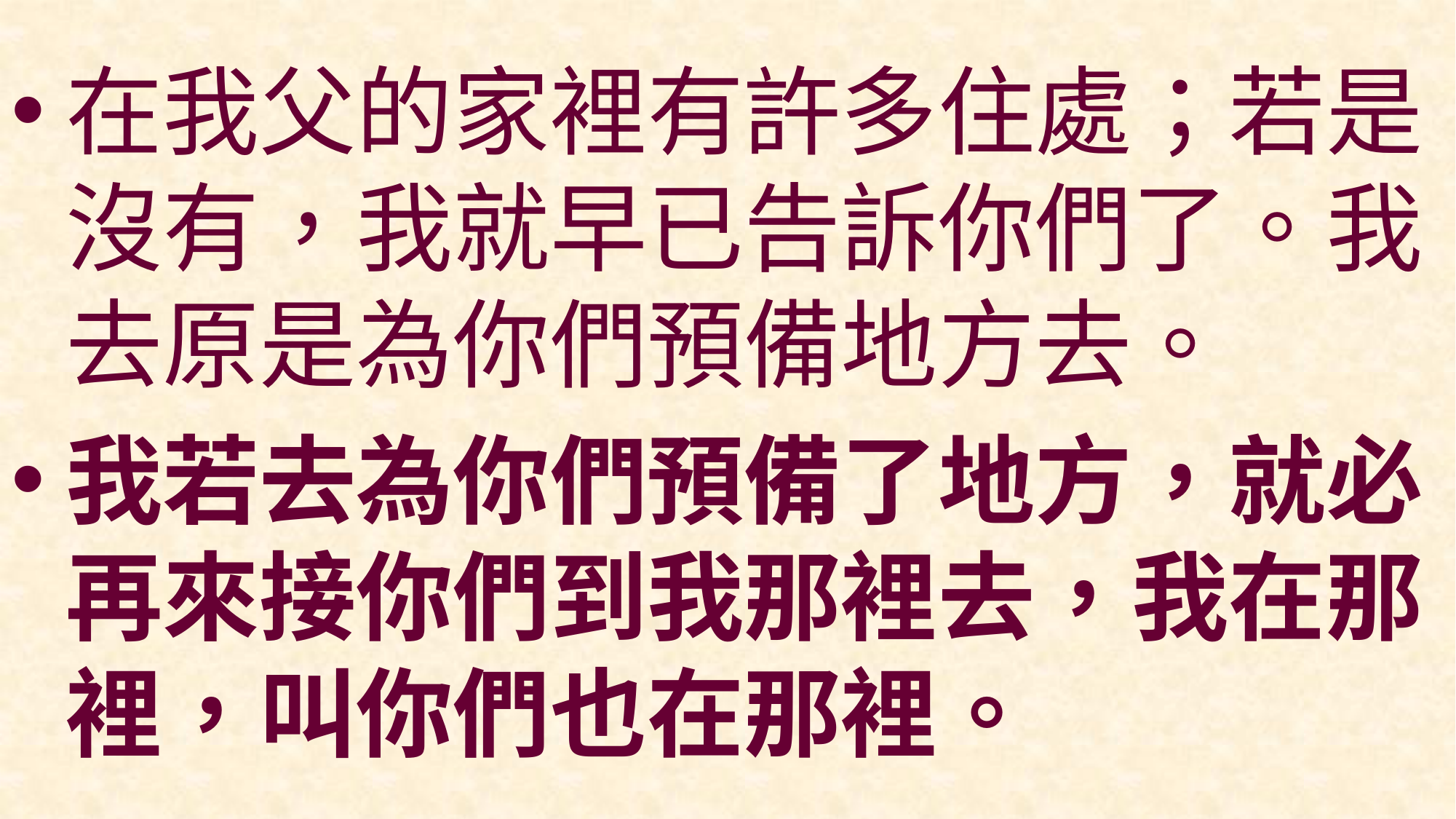

在我父的家裡有許多住處；若是沒有，我就早已告訴你們了。我去原是為你們預備地方去。
我若去為你們預備了地方，就必再來接你們到我那裡去，我在那裡，叫你們也在那裡。